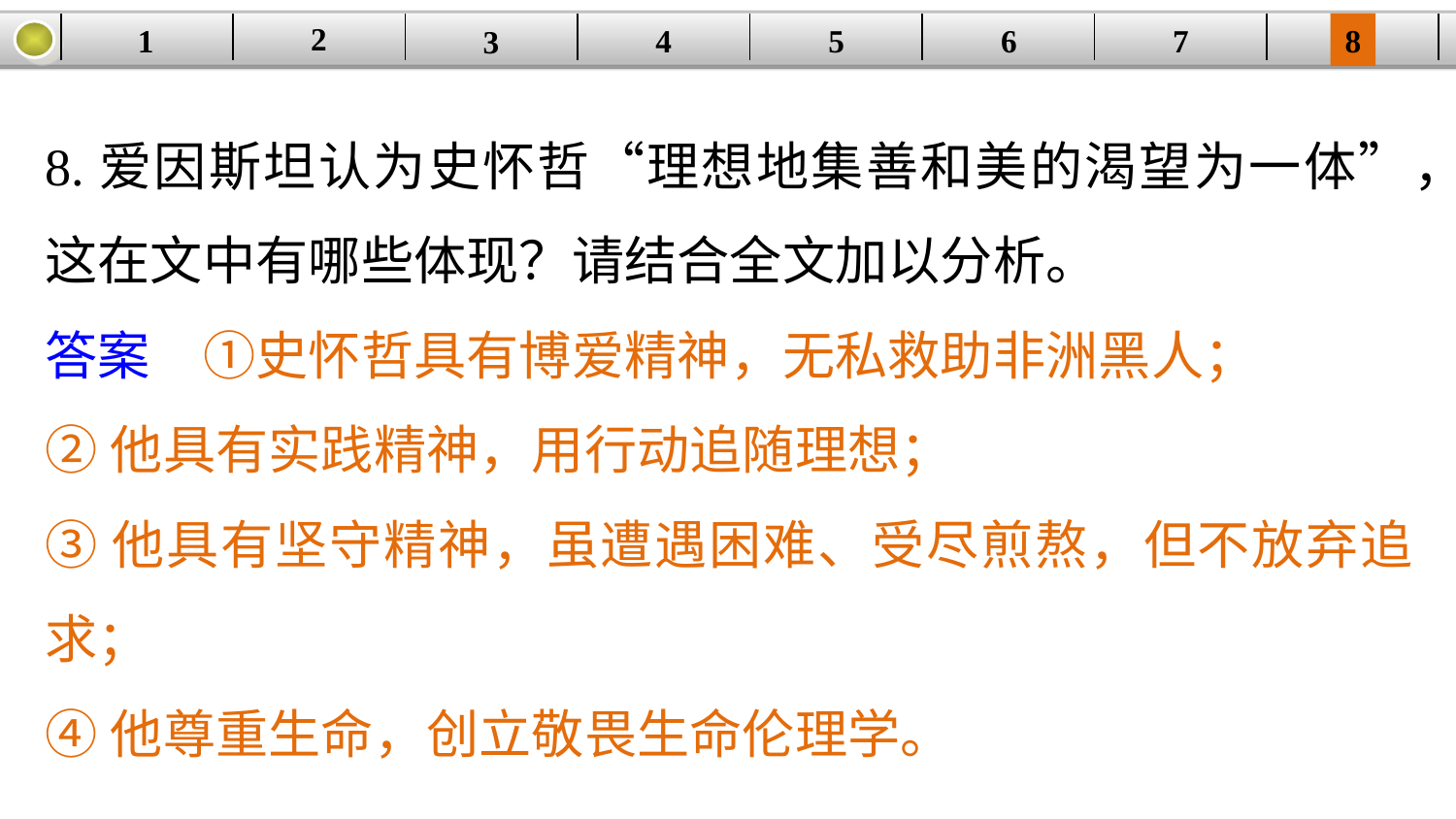

2
1
8
7
6
|  |  |  |  |  |  |  |  |
| --- | --- | --- | --- | --- | --- | --- | --- |
5
4
3

8.爱因斯坦认为史怀哲“理想地集善和美的渴望为一体”，这在文中有哪些体现？请结合全文加以分析。
答案　①史怀哲具有博爱精神，无私救助非洲黑人；
②他具有实践精神，用行动追随理想；
③他具有坚守精神，虽遭遇困难、受尽煎熬，但不放弃追求；
④他尊重生命，创立敬畏生命伦理学。